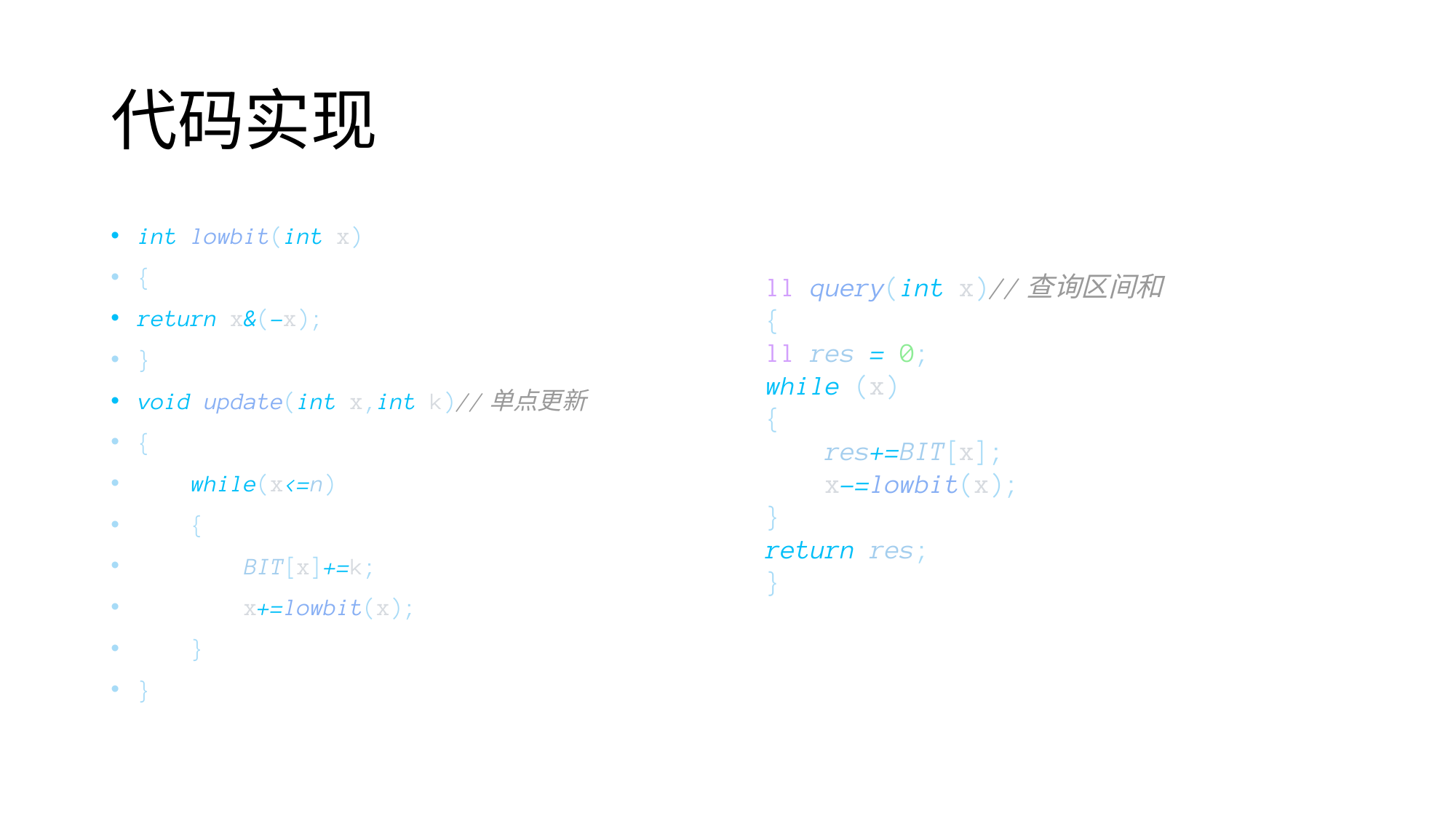

# 代码实现
int lowbit(int x)
{
return x&(-x);
}
void update(int x,int k)//单点更新
{
    while(x<=n)
    {
        BIT[x]+=k;
        x+=lowbit(x);
    }
}

ll query(int x)//查询区间和
{
ll res = 0;
while (x)
{
    res+=BIT[x];
    x-=lowbit(x);
}
return res;
}